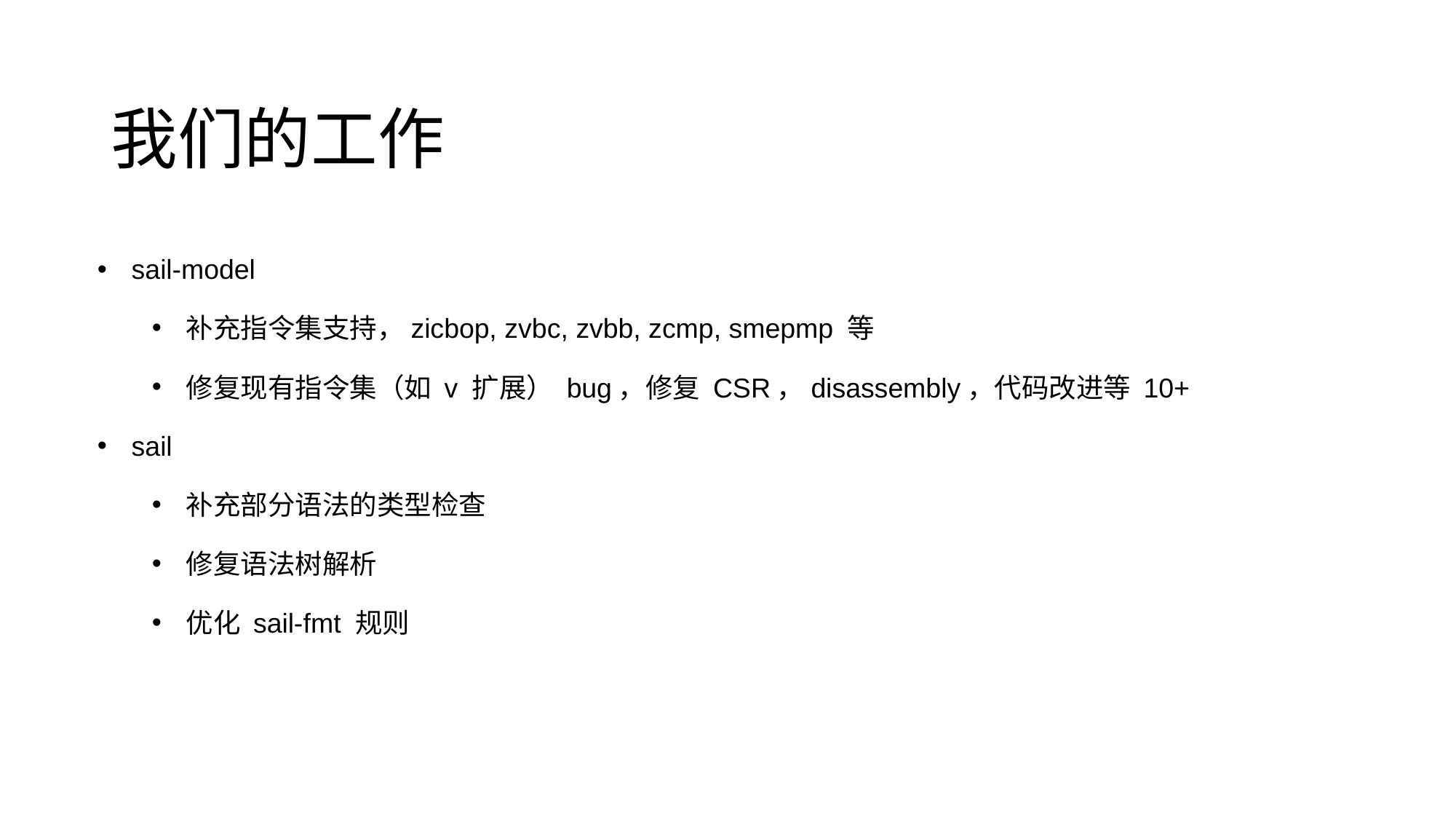

# 我们的工作
sail-model
补充指令集支持，zicbop, zvbc, zvbb, zcmp, smepmp 等
修复现有指令集（如 v 扩展） bug，修复 CSR，disassembly，代码改进等 10+
sail
补充部分语法的类型检查
修复语法树解析
优化 sail-fmt 规则